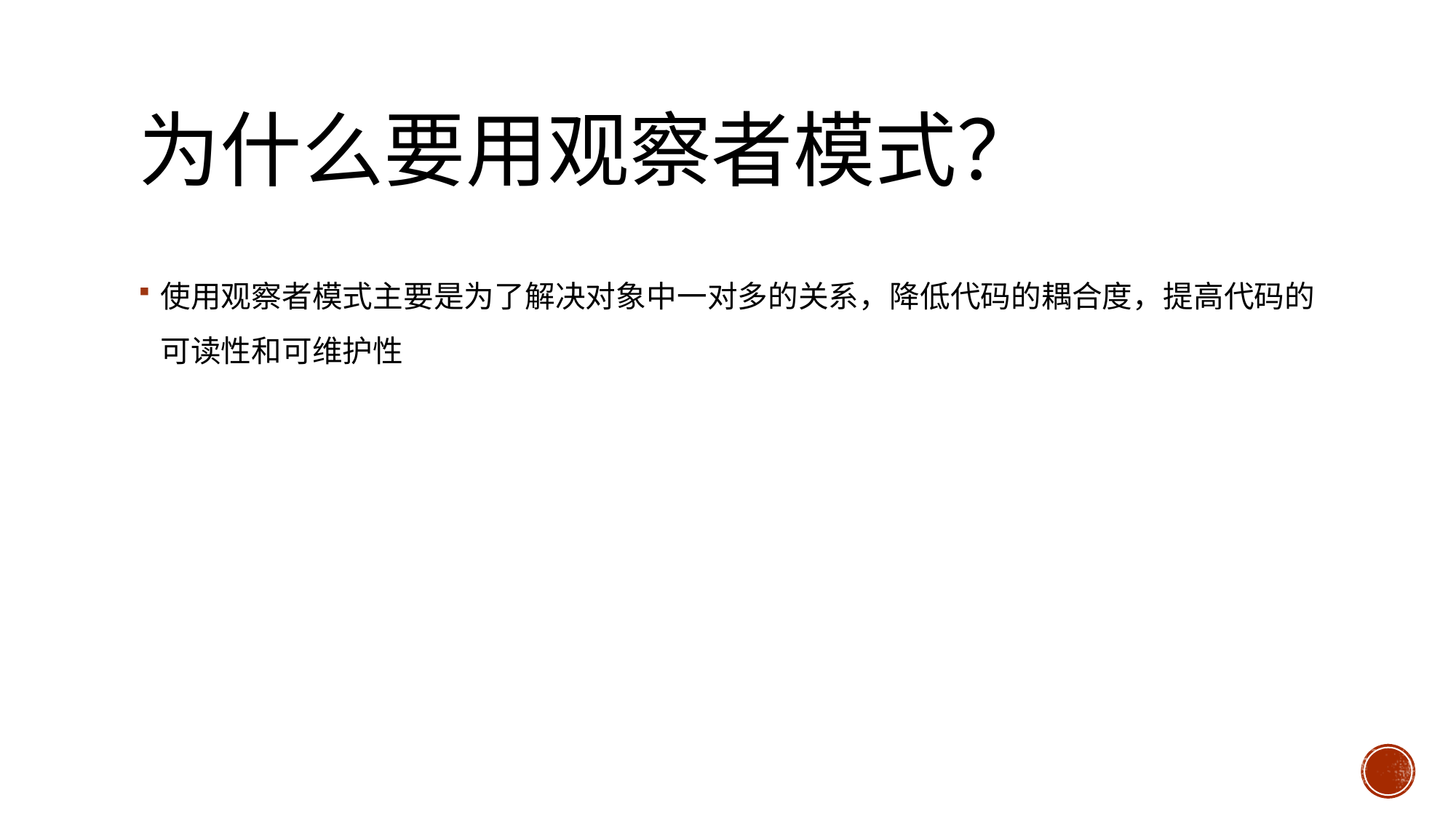

# 为什么要用观察者模式？
使用观察者模式主要是为了解决对象中一对多的关系，降低代码的耦合度，提高代码的可读性和可维护性